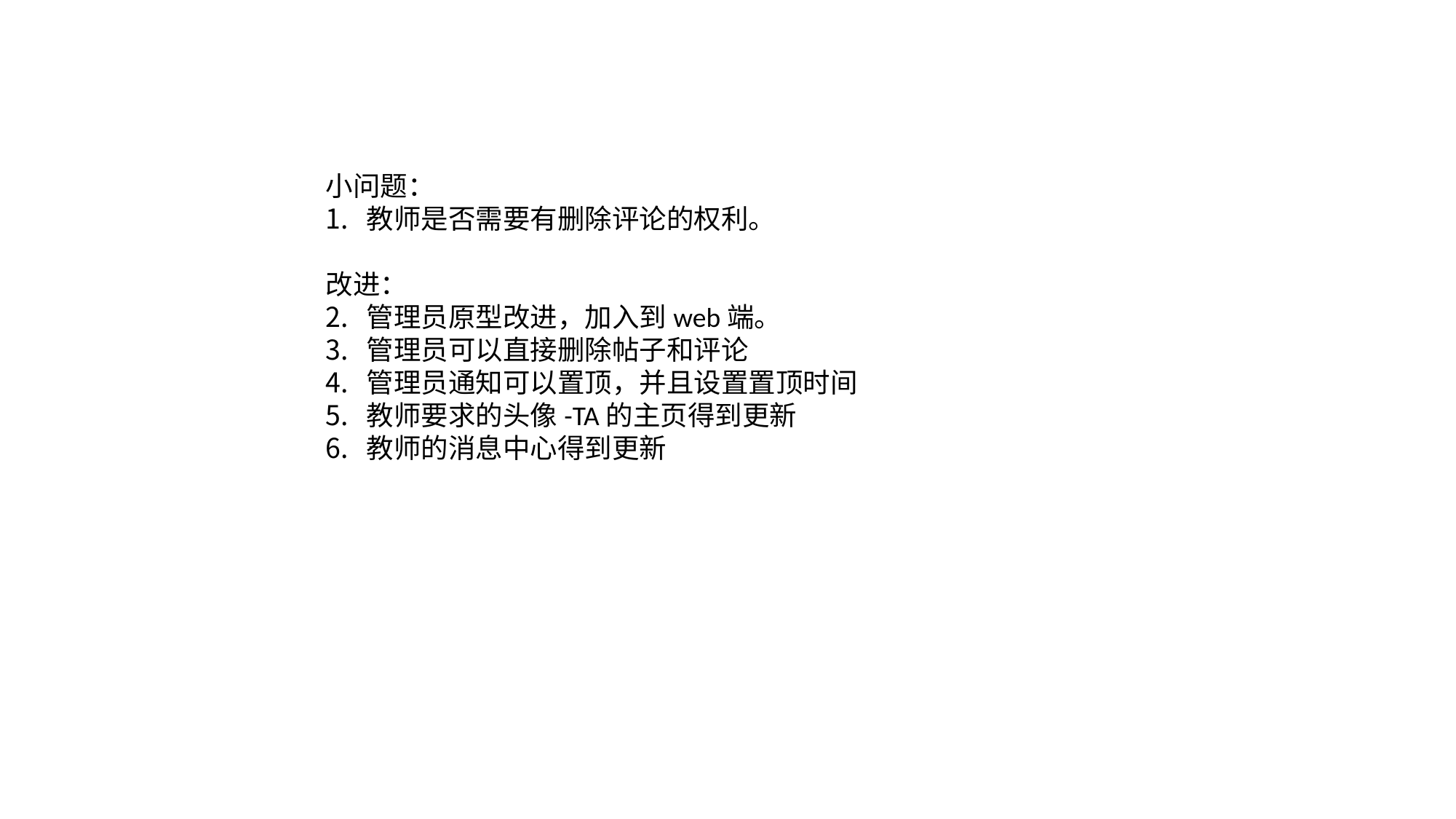

小问题：
教师是否需要有删除评论的权利。

改进：
管理员原型改进，加入到web端。
管理员可以直接删除帖子和评论
管理员通知可以置顶，并且设置置顶时间
教师要求的头像-TA的主页得到更新
教师的消息中心得到更新